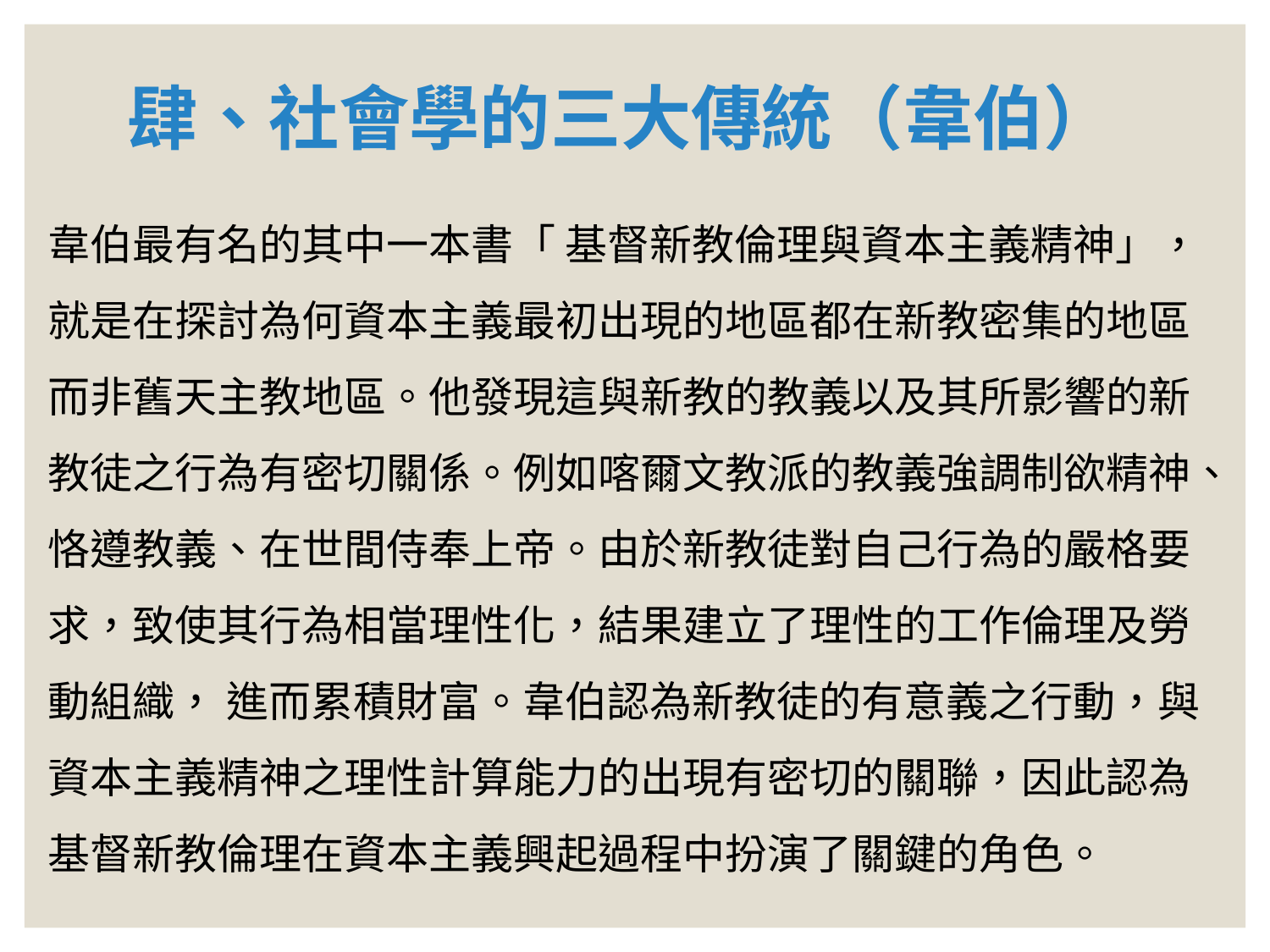

# 肆、社會學的三大傳統（韋伯）
韋伯最有名的其中一本書「 基督新教倫理與資本主義精神」，就是在探討為何資本主義最初出現的地區都在新教密集的地區而非舊天主教地區。他發現這與新教的教義以及其所影響的新教徒之行為有密切關係。例如喀爾文教派的教義強調制欲精神、恪遵教義、在世間侍奉上帝。由於新教徒對自己行為的嚴格要求，致使其行為相當理性化，結果建立了理性的工作倫理及勞動組織， 進而累積財富。韋伯認為新教徒的有意義之行動，與資本主義精神之理性計算能力的出現有密切的關聯，因此認為基督新教倫理在資本主義興起過程中扮演了關鍵的角色。